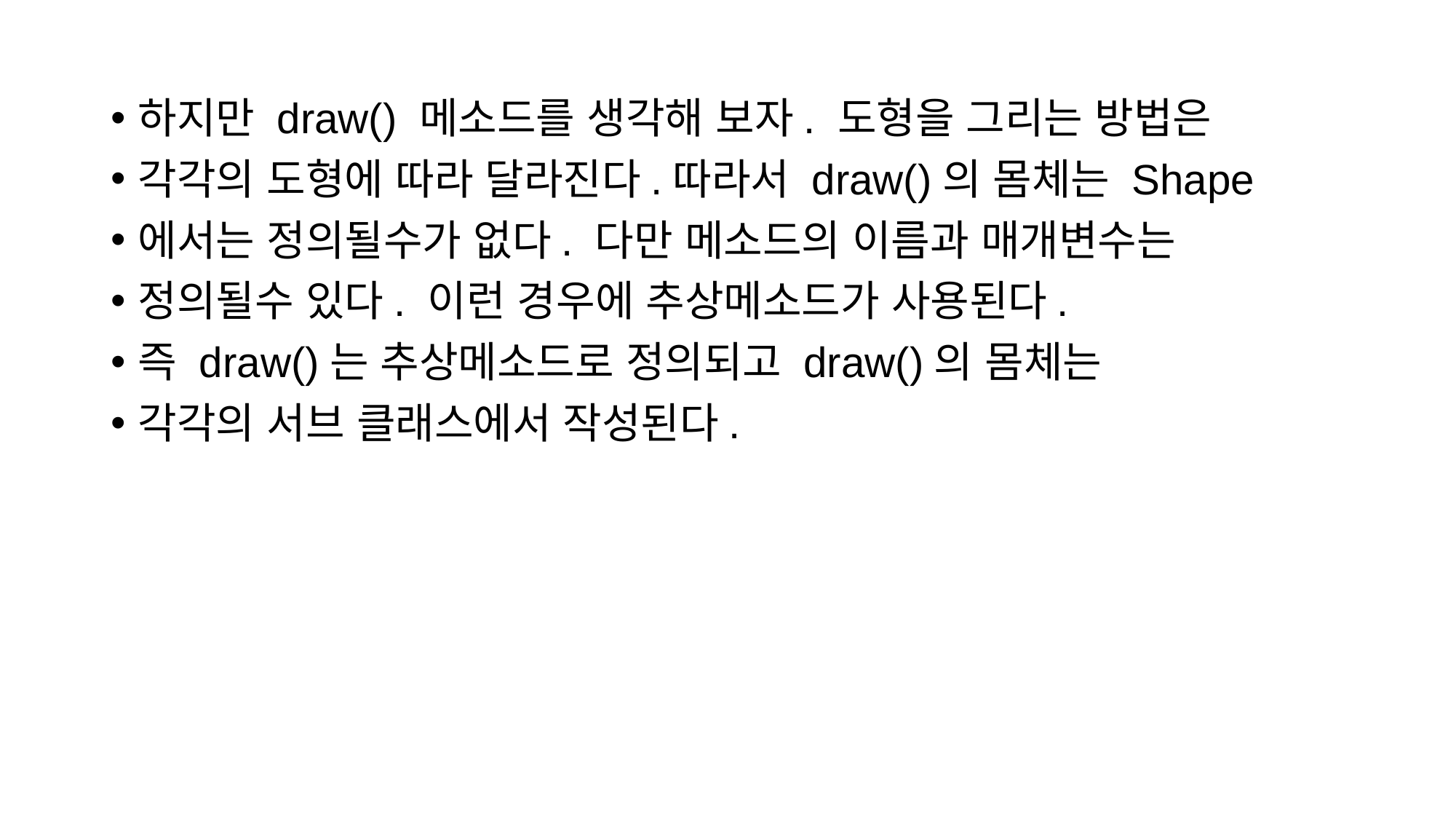

하지만 draw() 메소드를 생각해 보자. 도형을 그리는 방법은
각각의 도형에 따라 달라진다.따라서 draw()의 몸체는 Shape
에서는 정의될수가 없다. 다만 메소드의 이름과 매개변수는
정의될수 있다. 이런 경우에 추상메소드가 사용된다.
즉 draw()는 추상메소드로 정의되고 draw()의 몸체는
각각의 서브 클래스에서 작성된다.